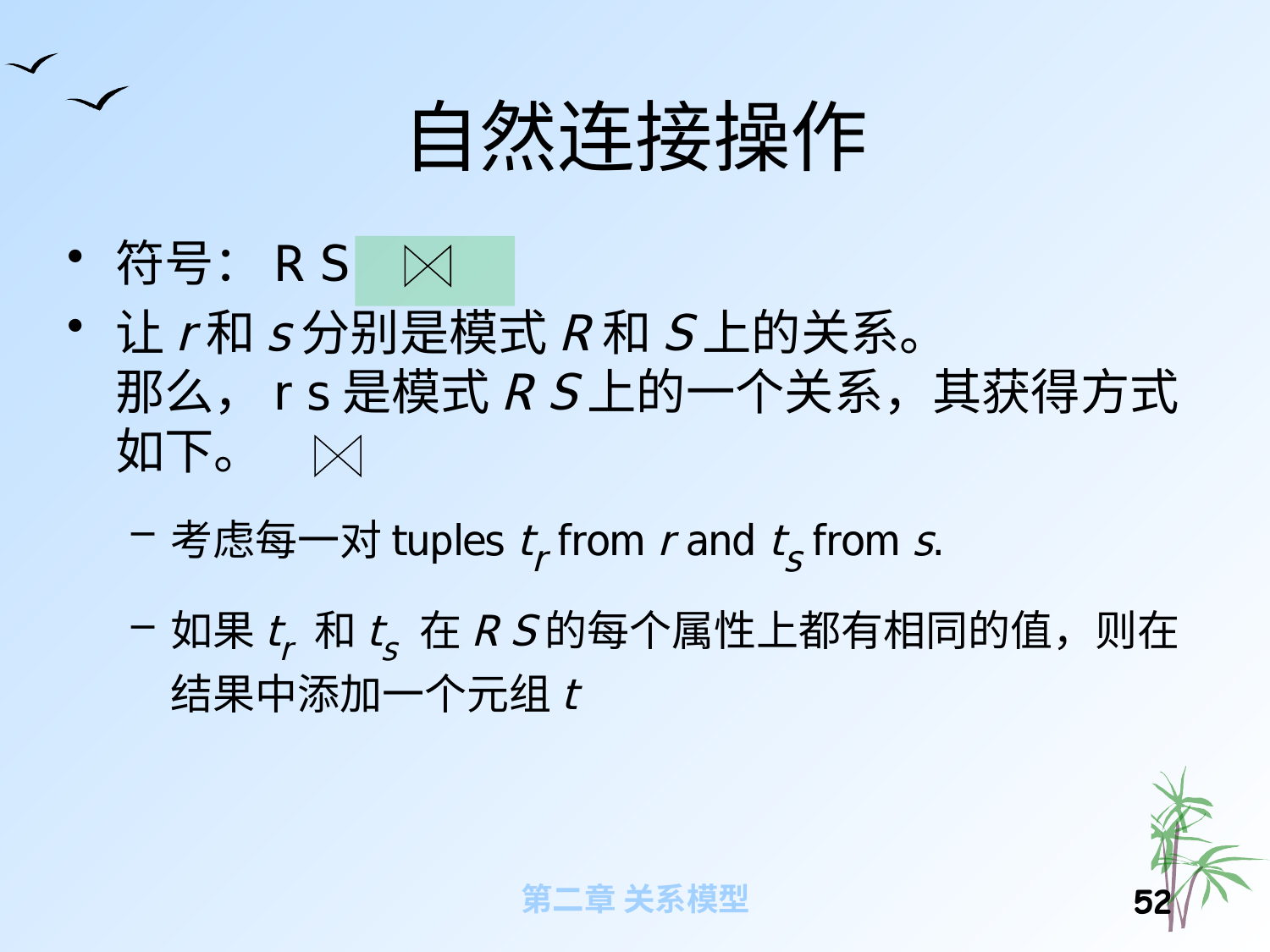

# 自然连接操作
符号：R S
让r和s分别是模式R和S上的关系。
那么，r s是模式R S上的一个关系，其获得方式如下。
考虑每一对tuples tr from r and ts from s.
如果tr 和ts 在R S的每个属性上都有相同的值，则在结果中添加一个元组t

第二章 关系模型
52